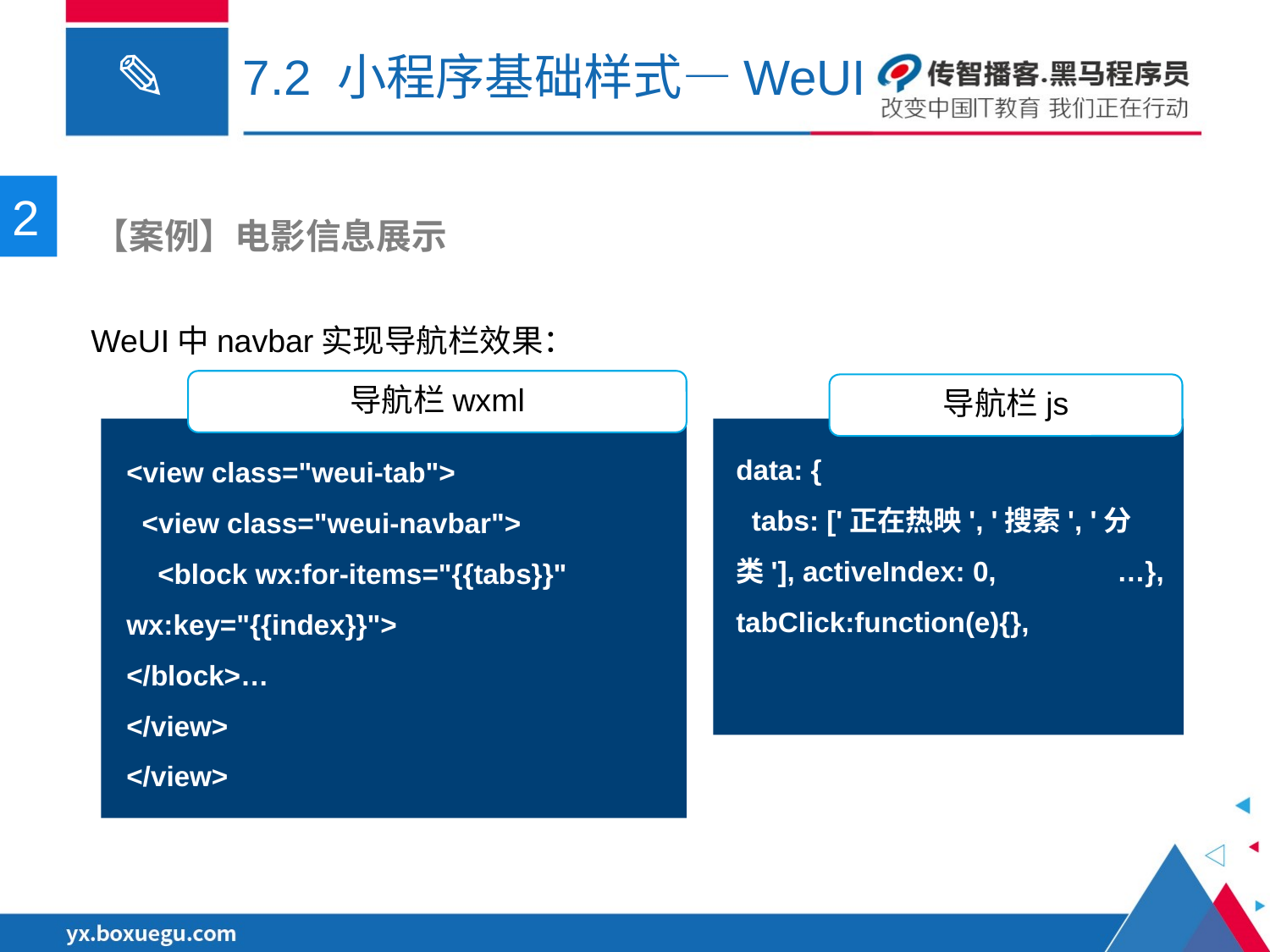

# 7.2 小程序基础样式—WeUI

2
  【案例】电影信息展示
WeUI中navbar实现导航栏效果：
导航栏wxml
导航栏js

<view class="weui-tab">
  <view class="weui-navbar">
    <block wx:for-items="{{tabs}}" wx:key="{{index}}">
</block>…
</view>
</view>

data: {
  tabs: ['正在热映', '搜索', '分类'], activeIndex: 0,	…},
tabClick:function(e){},